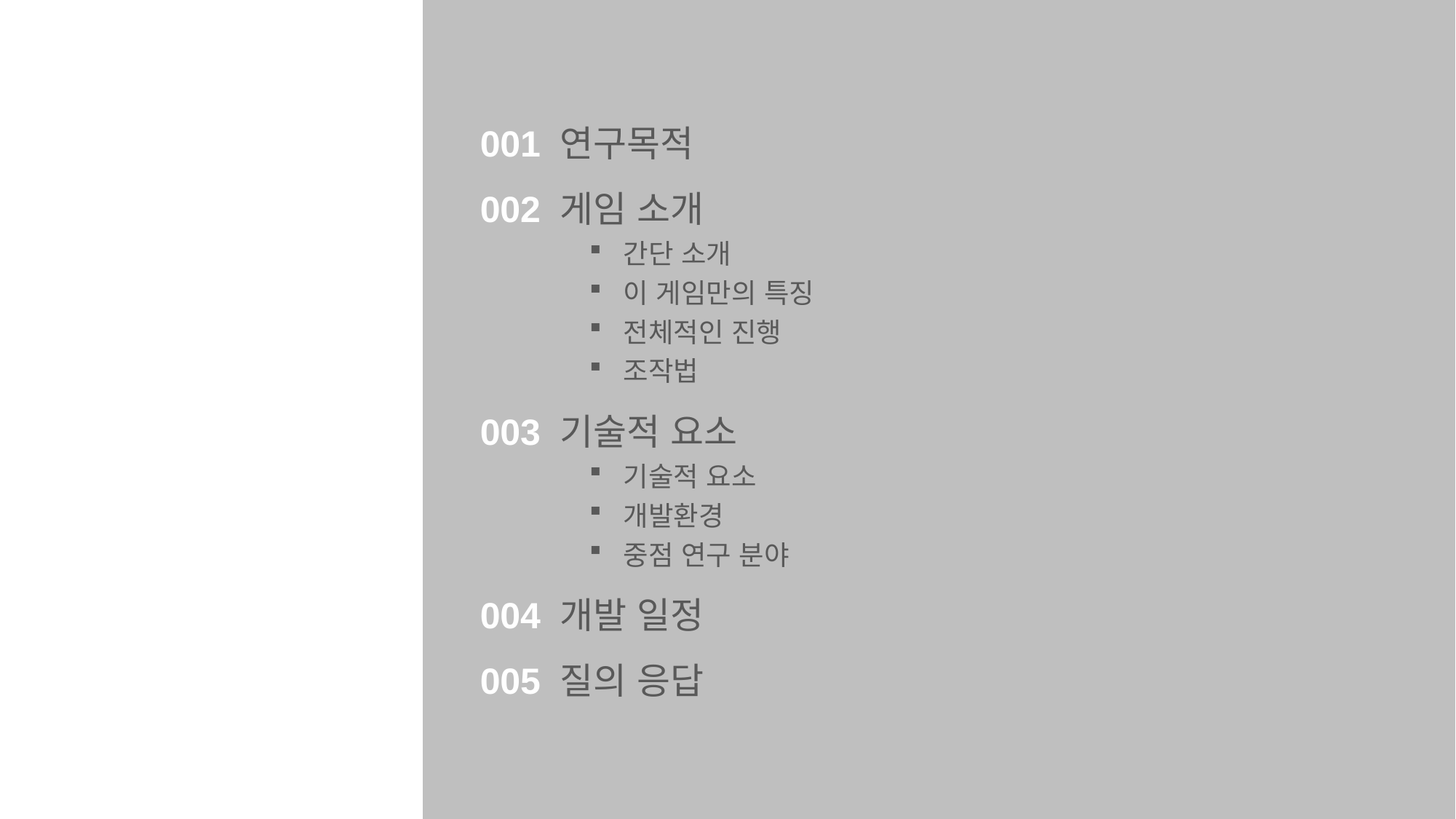

001 연구목적
002 게임 소개
간단 소개
이 게임만의 특징
전체적인 진행
조작법
003 기술적 요소
기술적 요소
개발환경
중점 연구 분야
004 개발 일정
005 질의 응답